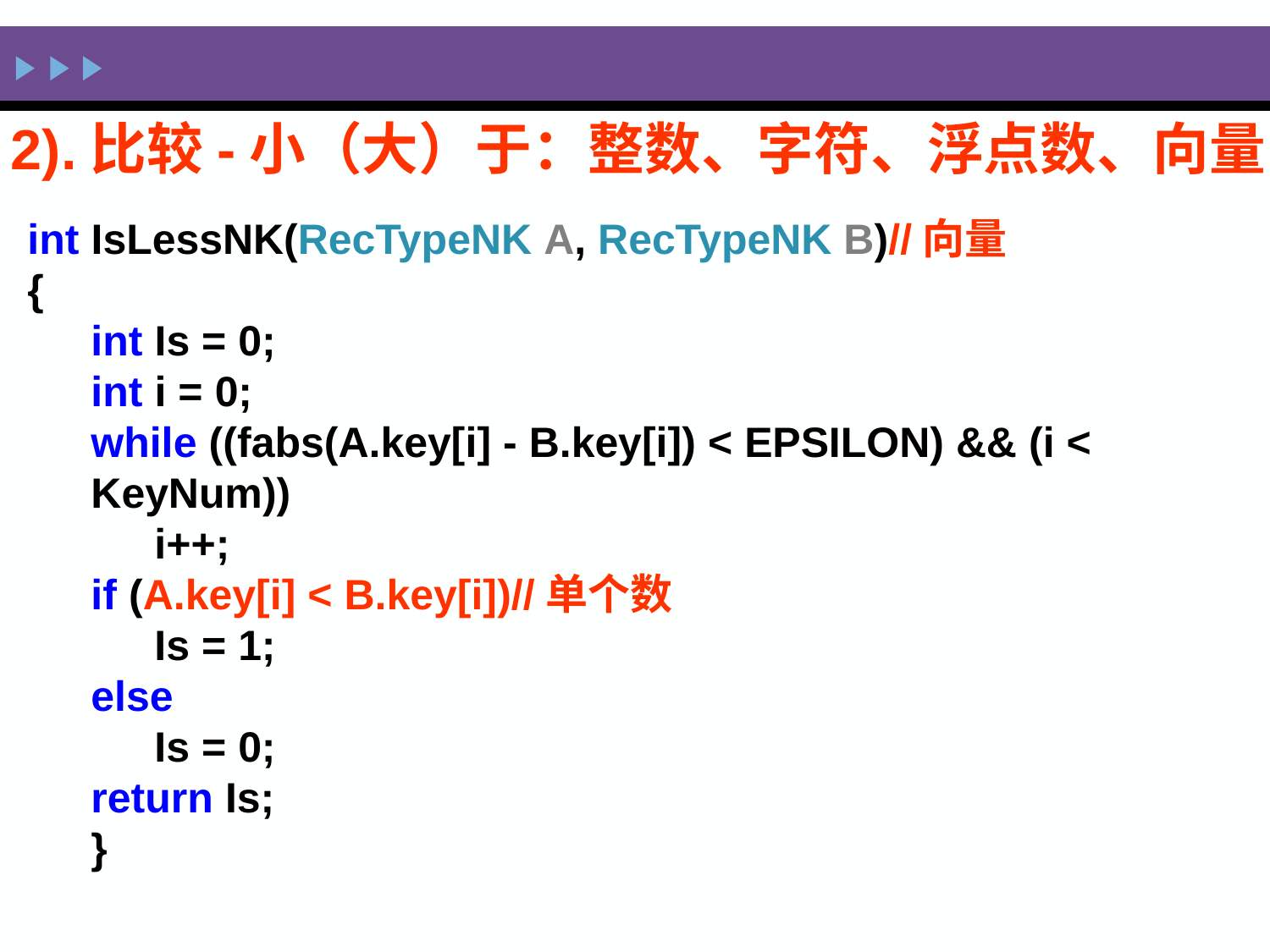

2).比较-小（大）于：整数、字符、浮点数、向量
int IsLessNK(RecTypeNK A, RecTypeNK B)//向量
{
int Is = 0;
int i = 0;
while ((fabs(A.key[i] - B.key[i]) < EPSILON) && (i < KeyNum))
i++;
if (A.key[i] < B.key[i])//单个数
Is = 1;
else
Is = 0;
return Is;
}